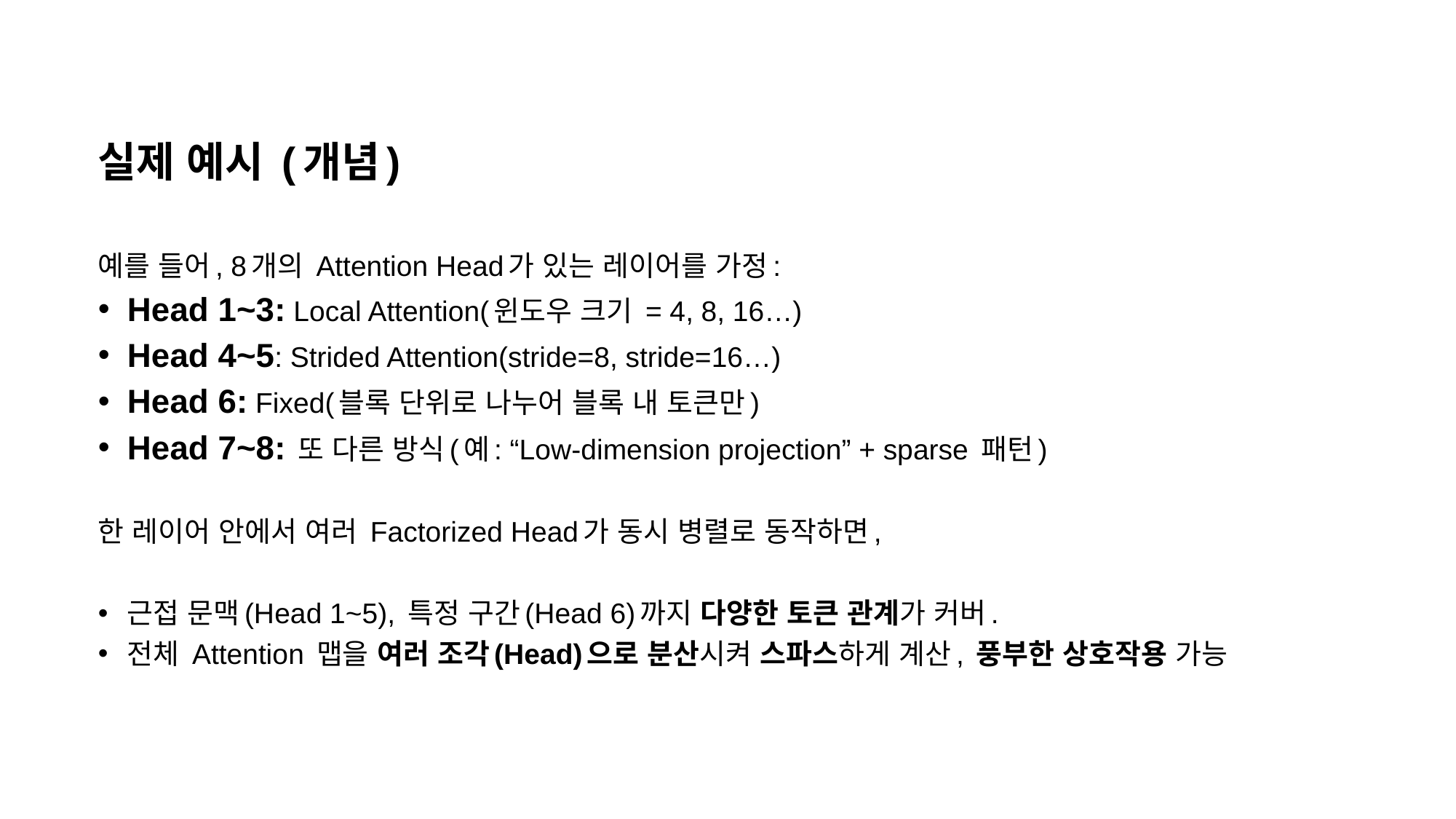

실제 예시 (개념)

예를 들어, 8개의 Attention Head가 있는 레이어를 가정:
Head 1~3: Local Attention(윈도우 크기 = 4, 8, 16…)
Head 4~5: Strided Attention(stride=8, stride=16…)
Head 6: Fixed(블록 단위로 나누어 블록 내 토큰만)
Head 7~8: 또 다른 방식(예: “Low-dimension projection” + sparse 패턴)

한 레이어 안에서 여러 Factorized Head가 동시 병렬로 동작하면,

근접 문맥(Head 1~5), 특정 구간(Head 6)까지 다양한 토큰 관계가 커버.
전체 Attention 맵을 여러 조각(Head)으로 분산시켜 스파스하게 계산, 풍부한 상호작용 가능